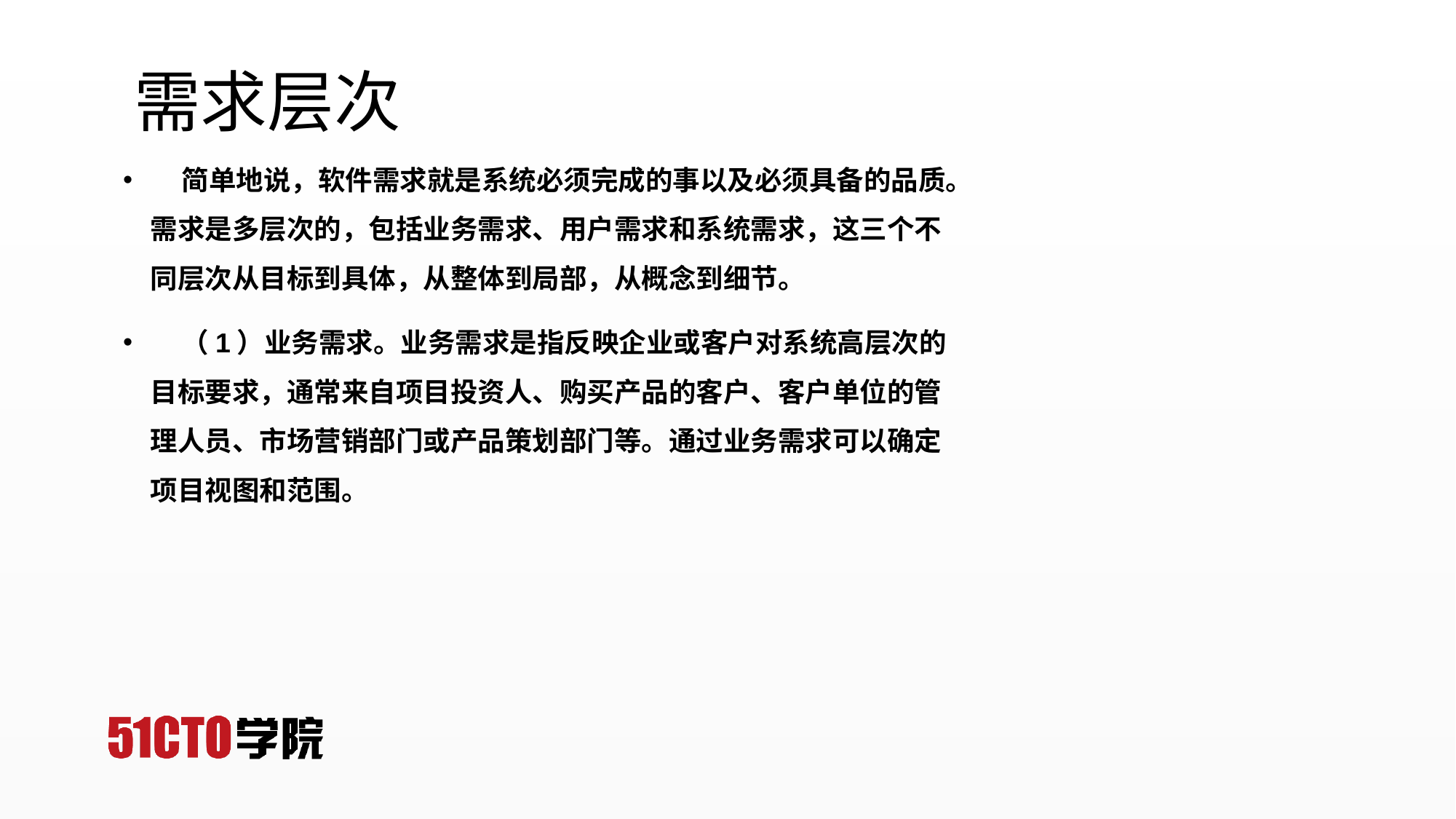

# 需求层次
    简单地说，软件需求就是系统必须完成的事以及必须具备的品质。需求是多层次的，包括业务需求、用户需求和系统需求，这三个不同层次从目标到具体，从整体到局部，从概念到细节。
    （1）业务需求。业务需求是指反映企业或客户对系统高层次的目标要求，通常来自项目投资人、购买产品的客户、客户单位的管理人员、市场营销部门或产品策划部门等。通过业务需求可以确定项目视图和范围。